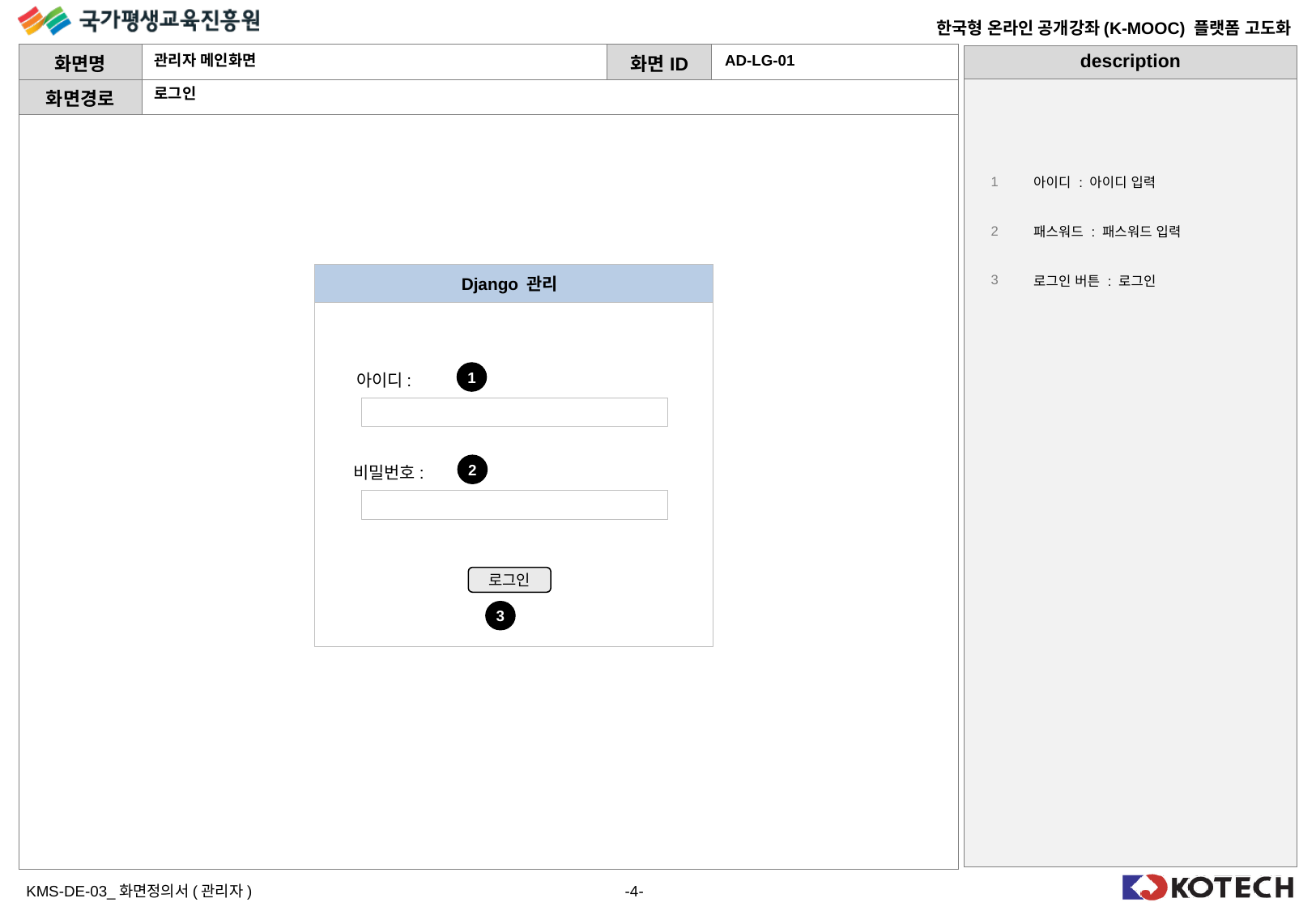

관리자 메인화면
AD-LG-01
로그인
| 1 | 아이디 : 아이디 입력 |
| --- | --- |
| 2 | 패스워드 : 패스워드 입력 |
| 3 | 로그인 버튼 : 로그인 |
|  |  |
|  |  |
|  |  |
|  |  |
|  |  |
|  |  |
|  |  |
|  |  |
|  |  |
|  |  |

Django 관리
1
아이디:

2
비밀번호:

로그인
3